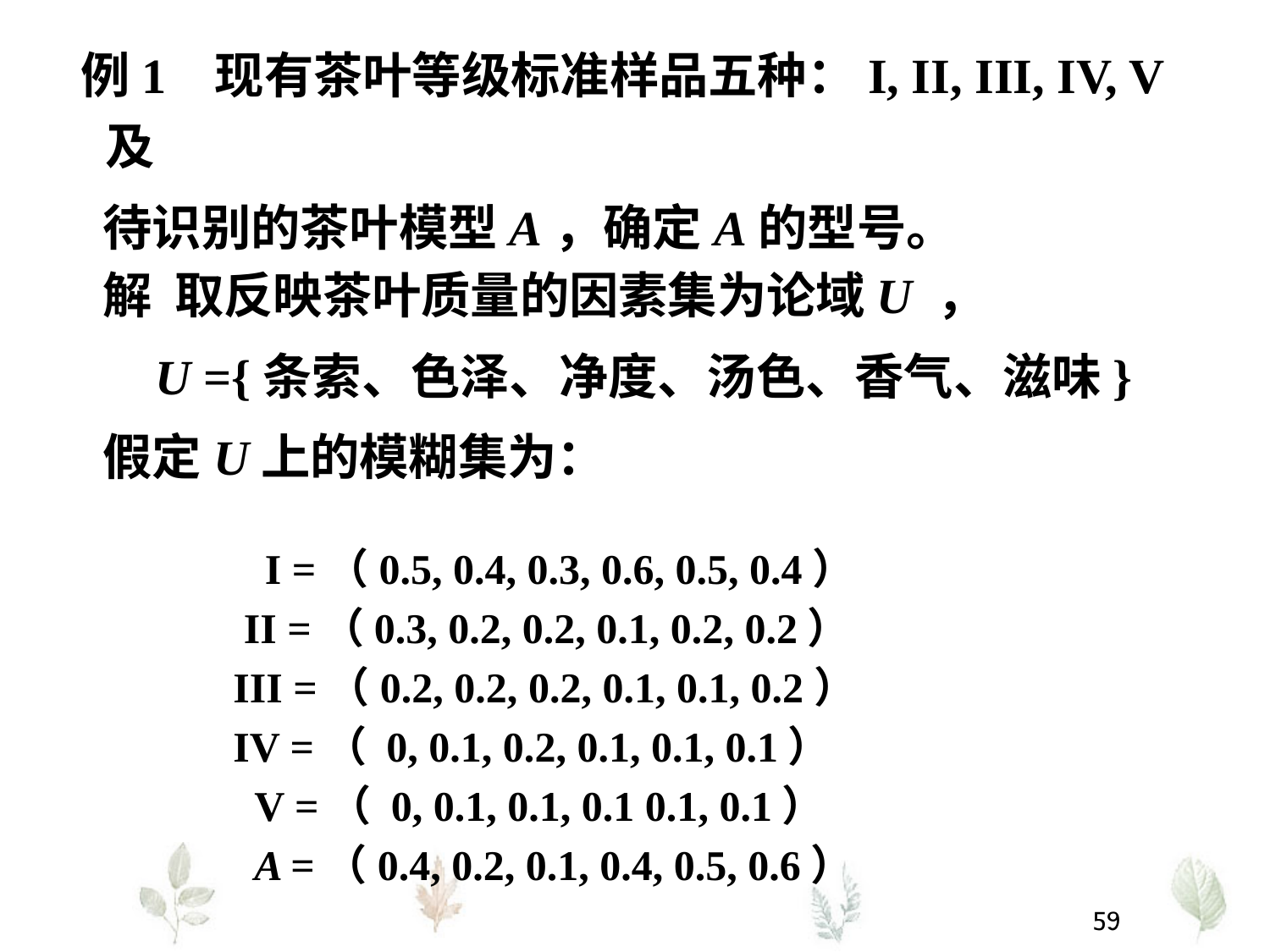

例1   现有茶叶等级标准样品五种：I, II, III, IV, V及
   待识别的茶叶模型A，确定A的型号。
   解  取反映茶叶质量的因素集为论域U ，
        U ={条索、色泽、净度、汤色、香气、滋味}
   假定U上的模糊集为：
                  I =（0.5, 0.4, 0.3, 0.6, 0.5, 0.4）
                II =（0.3, 0.2, 0.2, 0.1, 0.2, 0.2）
               III =（0.2, 0.2, 0.2, 0.1, 0.1, 0.2）
               IV =（ 0, 0.1, 0.2, 0.1, 0.1, 0.1）
                 V =（ 0, 0.1, 0.1, 0.1 0.1, 0.1）
                 A =（0.4, 0.2, 0.1, 0.4, 0.5, 0.6）
59